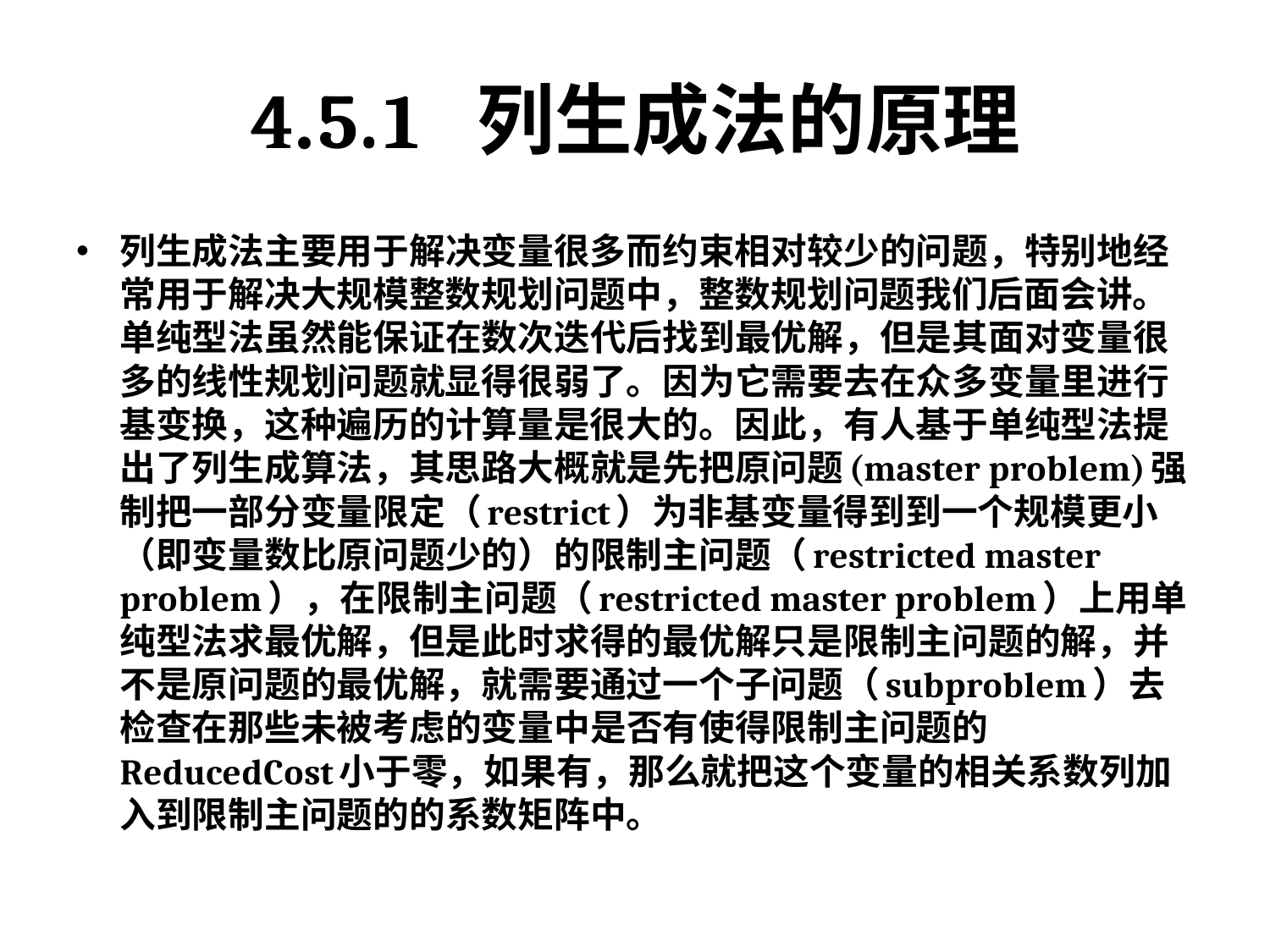

# 4.5.1  列生成法的原理
列生成法主要用于解决变量很多而约束相对较少的问题，特别地经常用于解决大规模整数规划问题中，整数规划问题我们后面会讲。单纯型法虽然能保证在数次迭代后找到最优解，但是其面对变量很多的线性规划问题就显得很弱了。因为它需要去在众多变量里进行基变换，这种遍历的计算量是很大的。因此，有人基于单纯型法提出了列生成算法，其思路大概就是先把原问题(master problem)强制把一部分变量限定（restrict）为非基变量得到到一个规模更小（即变量数比原问题少的）的限制主问题（restricted master problem），在限制主问题（restricted master problem）上用单纯型法求最优解，但是此时求得的最优解只是限制主问题的解，并不是原问题的最优解，就需要通过一个子问题（subproblem）去检查在那些未被考虑的变量中是否有使得限制主问题的ReducedCost小于零，如果有，那么就把这个变量的相关系数列加入到限制主问题的的系数矩阵中。